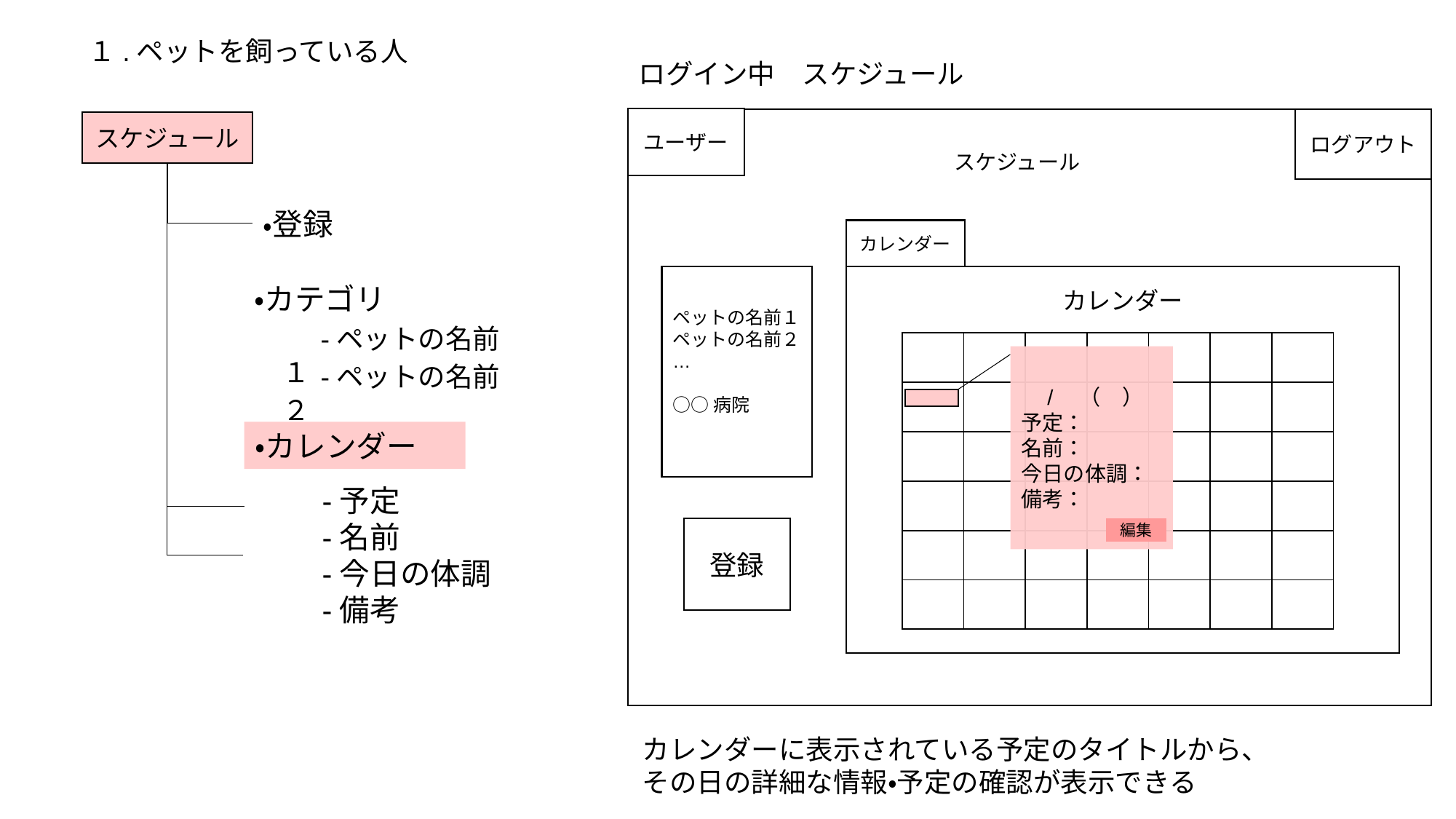

１.ペットを飼っている人
ログイン中　スケジュール
ユーザー

ログアウト
スケジュール
スケジュール
・登録
カレンダー
ペットの名前１
ペットの名前２
…

○○病院

カレンダー

・カテゴリ
　-ペットの名前１
|  |  |  |  |  |  |  |
| --- | --- | --- | --- | --- | --- | --- |
|  |  |  |  |  |  |  |
|  |  |  |  |  |  |  |
|  |  |  |  |  |  |  |
|  |  |  |  |  |  |  |
|  |  |  |  |  |  |  |
　/　（　）
予定：
名前：
今日の体調：備考：
　-ペットの名前２

・カレンダー
　　-予定
　　-名前
　　-今日の体調
　　-備考
登録
編集
カレンダーに表示されている予定のタイトルから、
その日の詳細な情報・予定の確認が表示できる